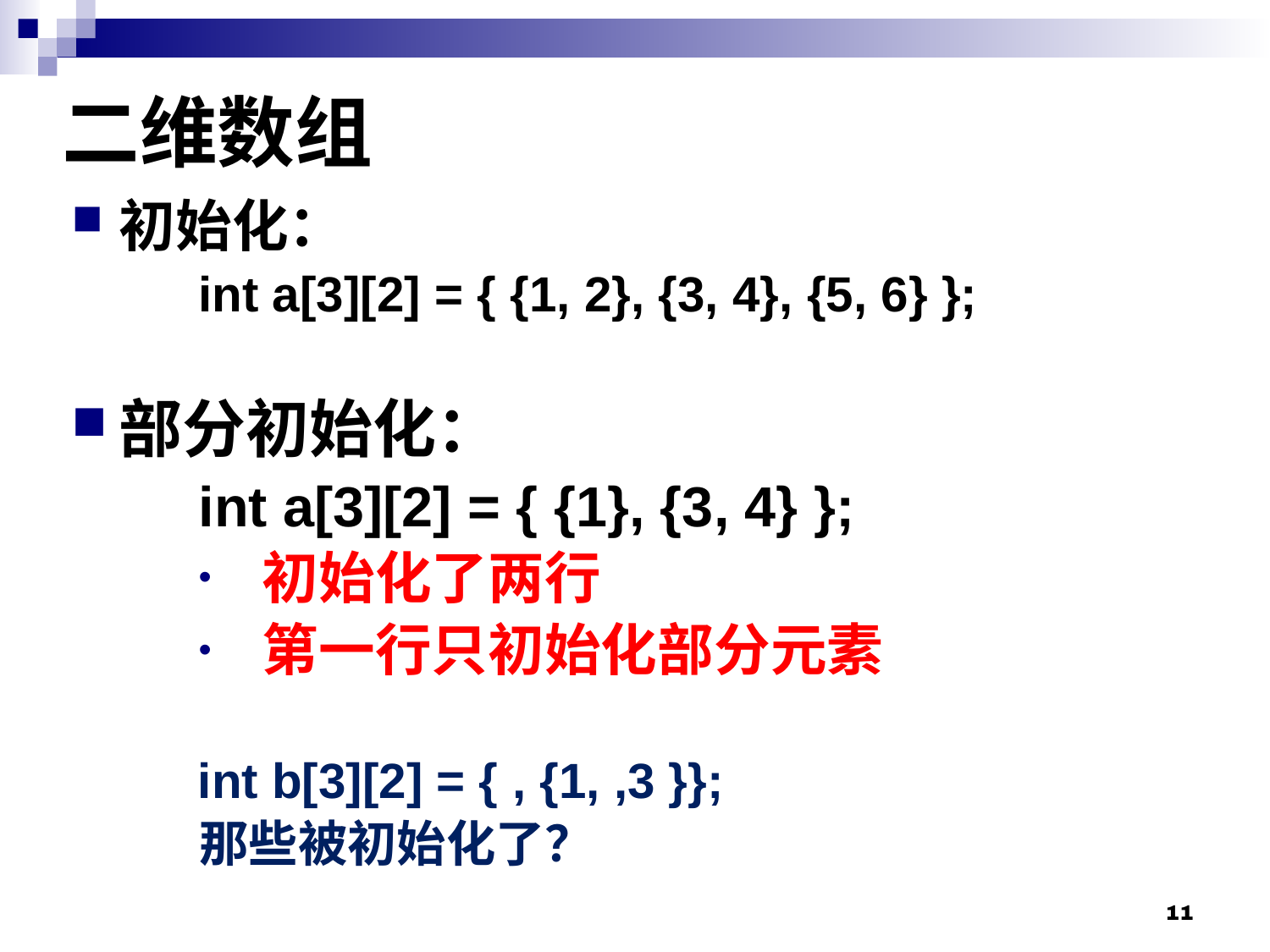

# 二维数组
初始化：
int a[3][2] = { {1, 2}, {3, 4}, {5, 6} };

部分初始化：
int a[3][2] = { {1}, {3, 4} };
初始化了两行
第一行只初始化部分元素

    int b[3][2] = { , {1, ,3 }};
    那些被初始化了？
11